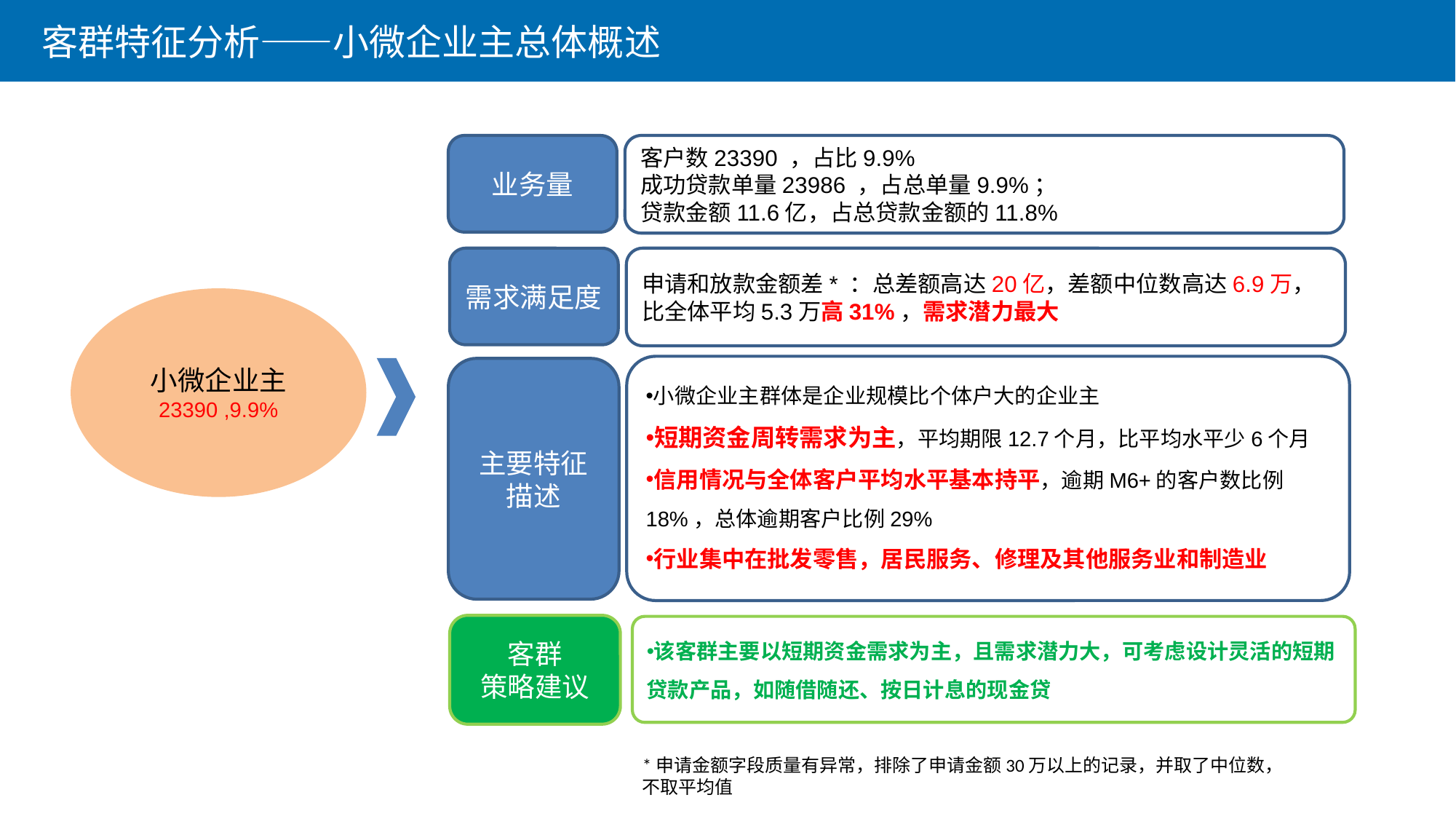

客群特征分析——小微企业主总体概述
业务量
客户数23390 ，占比9.9%
成功贷款单量23986 ，占总单量9.9%；
贷款金额11.6亿，占总贷款金额的11.8%
需求满足度
申请和放款金额差* ：总差额高达20亿，差额中位数高达6.9万，比全体平均5.3万高31%，需求潜力最大
小微企业主
23390 ,9.9%
小微企业主群体是企业规模比个体户大的企业主
短期资金周转需求为主，平均期限12.7个月，比平均水平少6个月
信用情况与全体客户平均水平基本持平，逾期M6+的客户数比例18%，总体逾期客户比例29%
行业集中在批发零售，居民服务、修理及其他服务业和制造业

主要特征描述
客群
策略建议
该客群主要以短期资金需求为主，且需求潜力大，可考虑设计灵活的短期贷款产品，如随借随还、按日计息的现金贷
*申请金额字段质量有异常，排除了申请金额30万以上的记录，并取了中位数，不取平均值